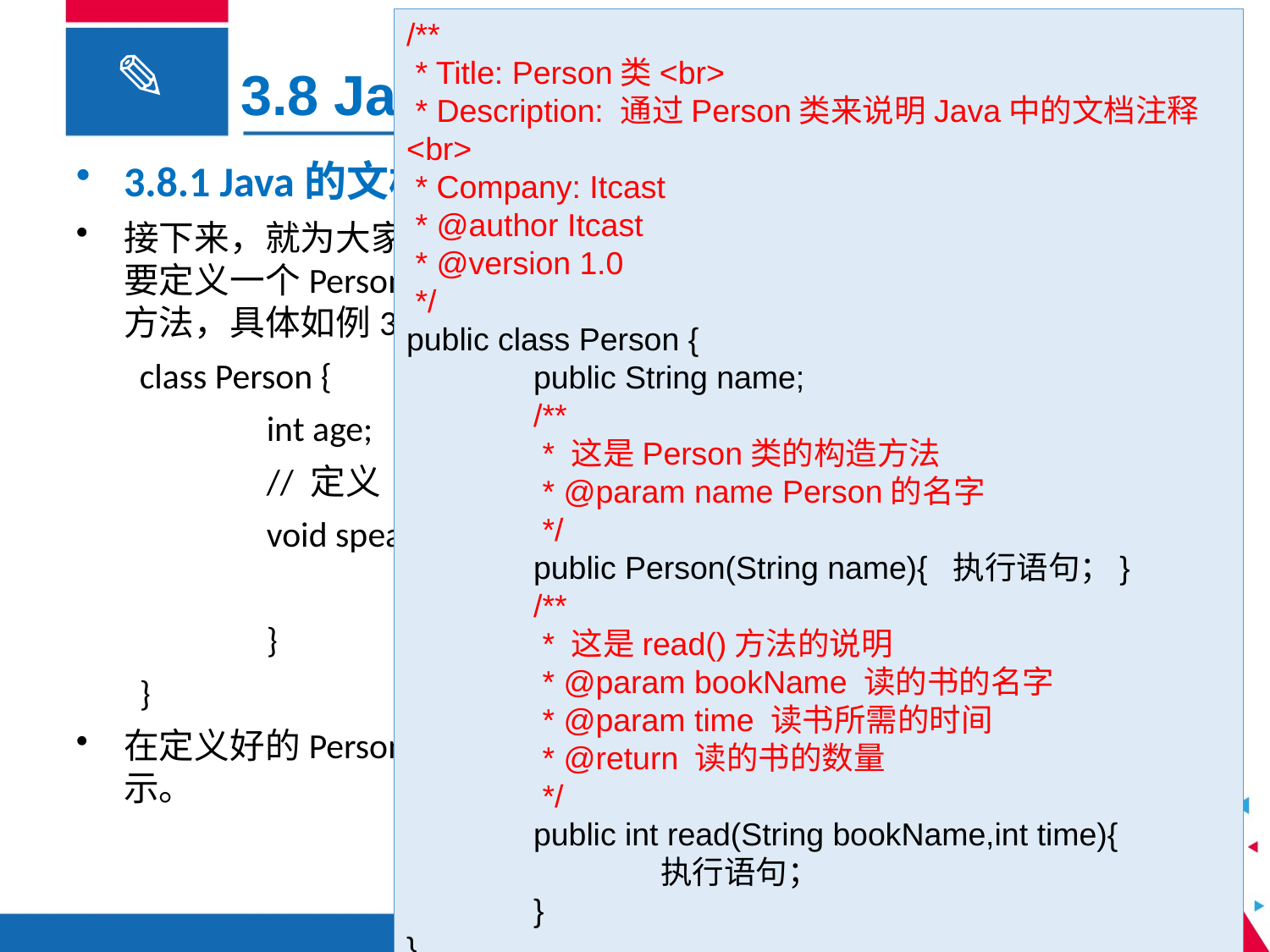

/**
 * Title: Person类<br>
 * Description: 通过Person类来说明Java中的文档注释<br>
 * Company: Itcast
 * @author Itcast
 * @version 1.0
 */
public class Person {
	public String name;
	/**
	 * 这是Person类的构造方法
	 * @param name Person的名字
	 */
	public Person(String name){  执行语句；}
	/**
	 * 这是read()方法的说明
	 * @param bookName 读的书的名字
	 * @param time 读书所需的时间
	 * @return 读的书的数量
	 */
	public int read(String bookName,int time){
		执行语句；
	}
}
3.8 Java的帮助文档
3.8.1 Java的文档注释
接下来，就为大家演示如何使用javadoc命令生成帮助文档，首先需要定义一个Person类，在Person类中定义一个构造方法和一个read()方法，具体如例3-24所示。
class Person {
	int age;        // 定义int类型的变量age
	// 定义 speak() 方法
	void speak() {
		System.out.println("大家好，我今年" + age + "岁!");
	}
}
在定义好的Person类中加入文档注释，修改后的代码如例3-25所示。